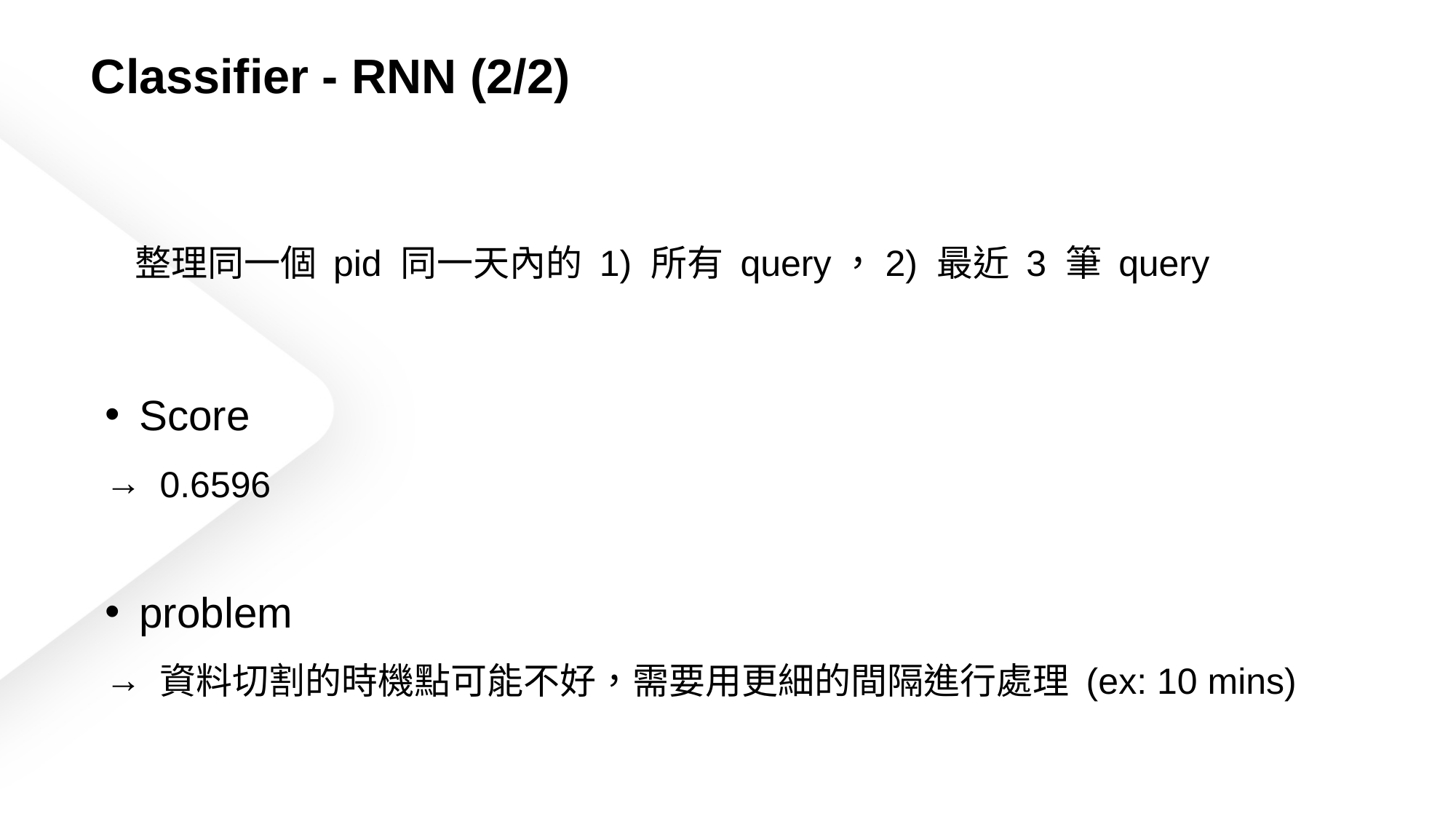

Classifier - RNN (2/2)
整理同一個 pid 同一天內的 1) 所有 query，2) 最近 3 筆 query
Score
0.6596
problem
資料切割的時機點可能不好，需要用更細的間隔進行處理 (ex: 10 mins)